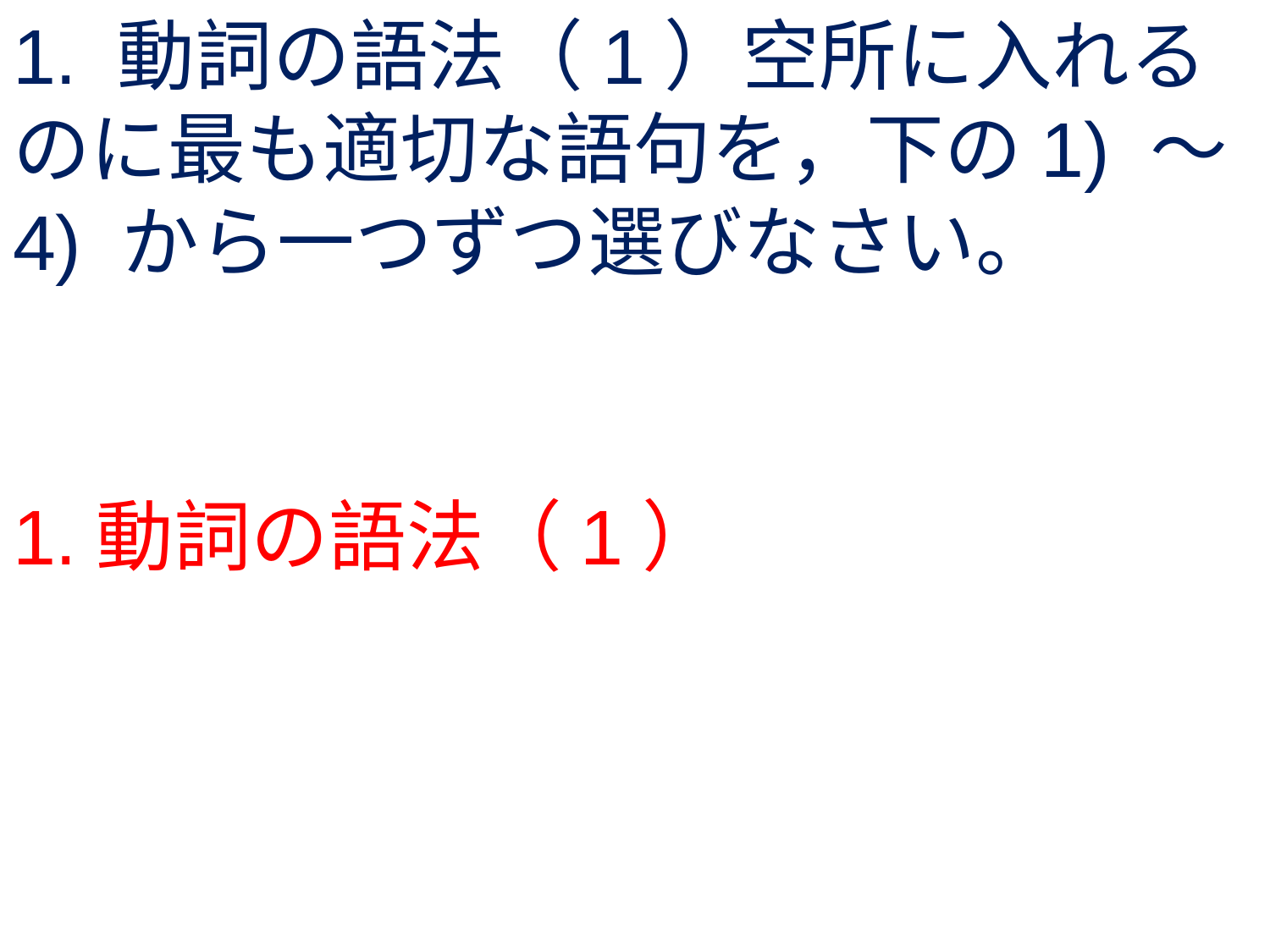

# 1. 動詞の語法（1）空所に入れるのに最も適切な語句を，下の1) 〜4) から一つずつ選びなさい。
1.動詞の語法（1）